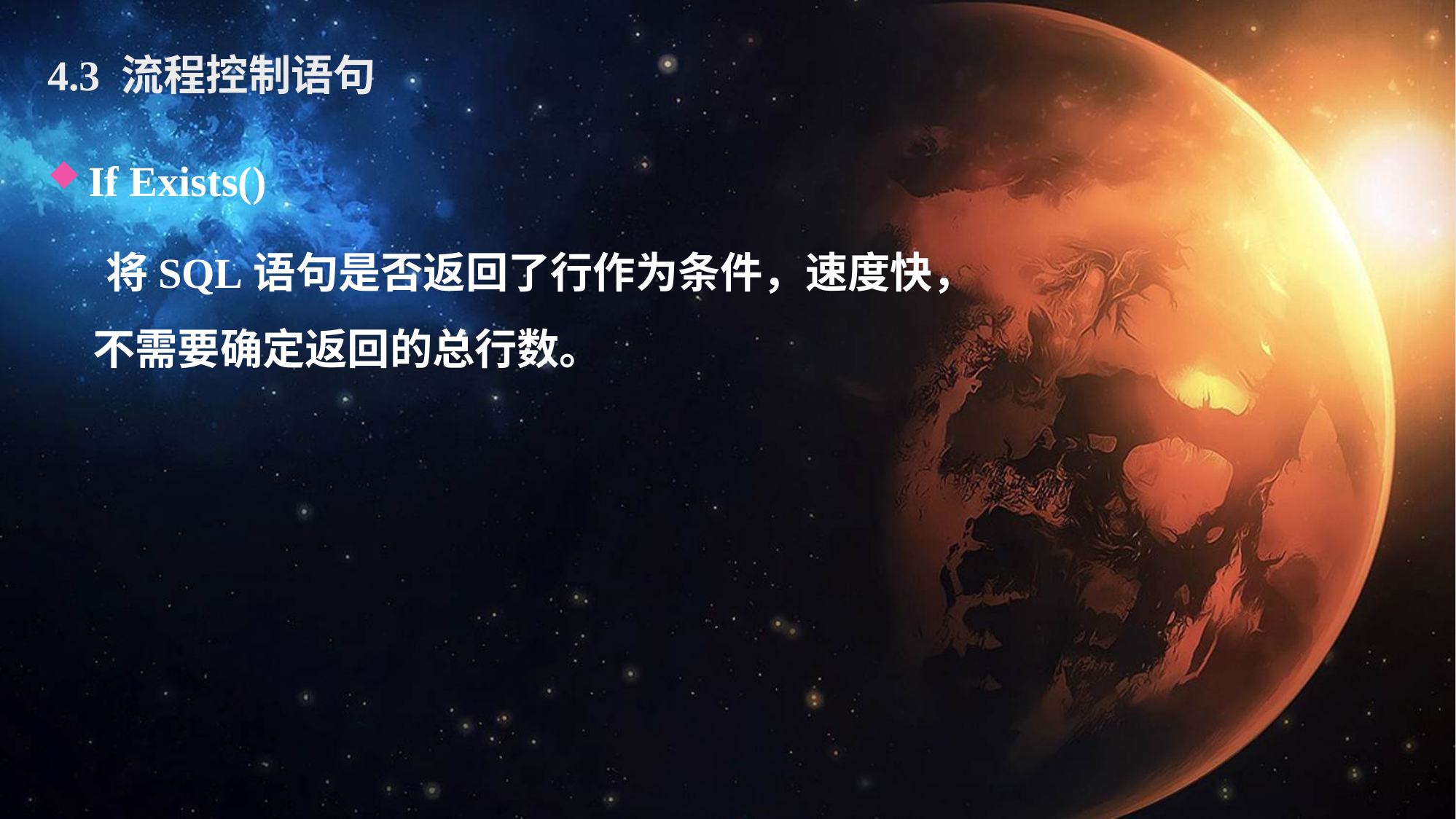

4.3 流程控制语句
If Exists()
     将SQL语句是否返回了行作为条件，速度快，不需要确定返回的总行数。